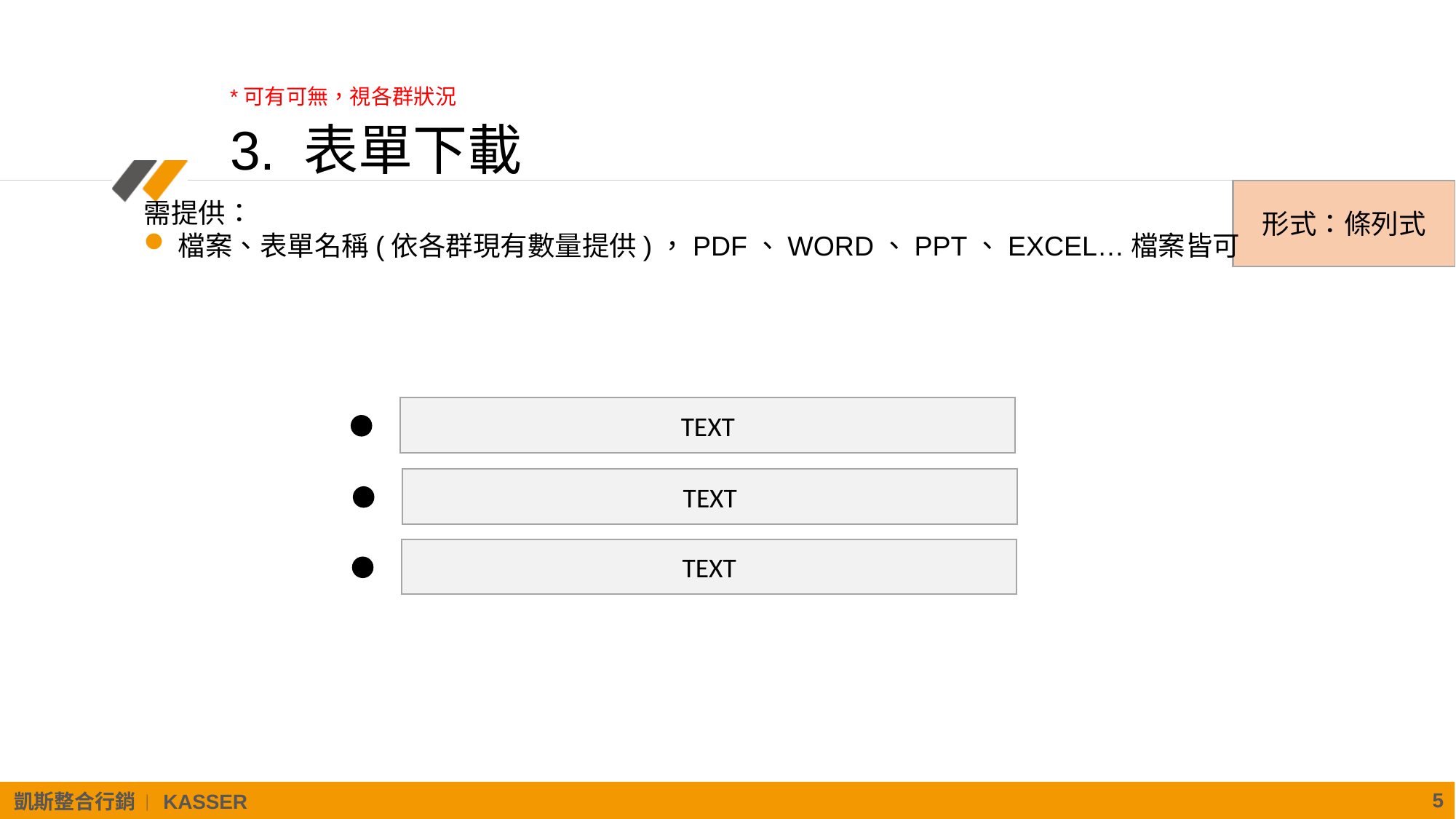

*可有可無，視各群狀況
# 3. 表單下載
形式：條列式
需提供：
檔案、表單名稱(依各群現有數量提供)，PDF、WORD、PPT、EXCEL…檔案皆可
TEXT

TEXT

TEXT

5